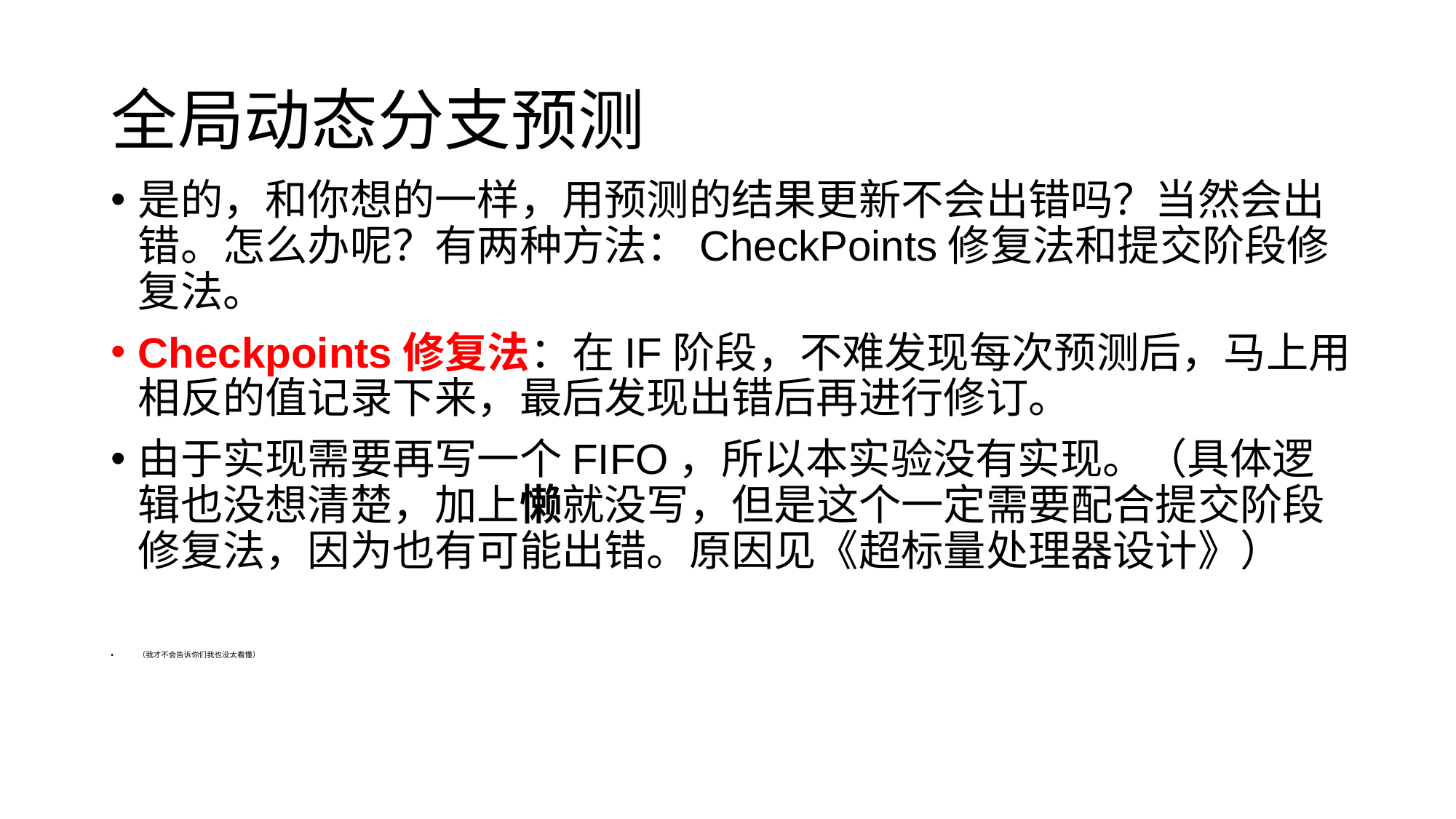

# 全局动态分支预测
是的，和你想的一样，用预测的结果更新不会出错吗？当然会出错。怎么办呢？有两种方法：CheckPoints修复法和提交阶段修复法。
Checkpoints修复法：在IF阶段，不难发现每次预测后，马上用相反的值记录下来，最后发现出错后再进行修订。
由于实现需要再写一个FIFO，所以本实验没有实现。（具体逻辑也没想清楚，加上懒就没写，但是这个一定需要配合提交阶段修复法，因为也有可能出错。原因见《超标量处理器设计》）

（我才不会告诉你们我也没太看懂）